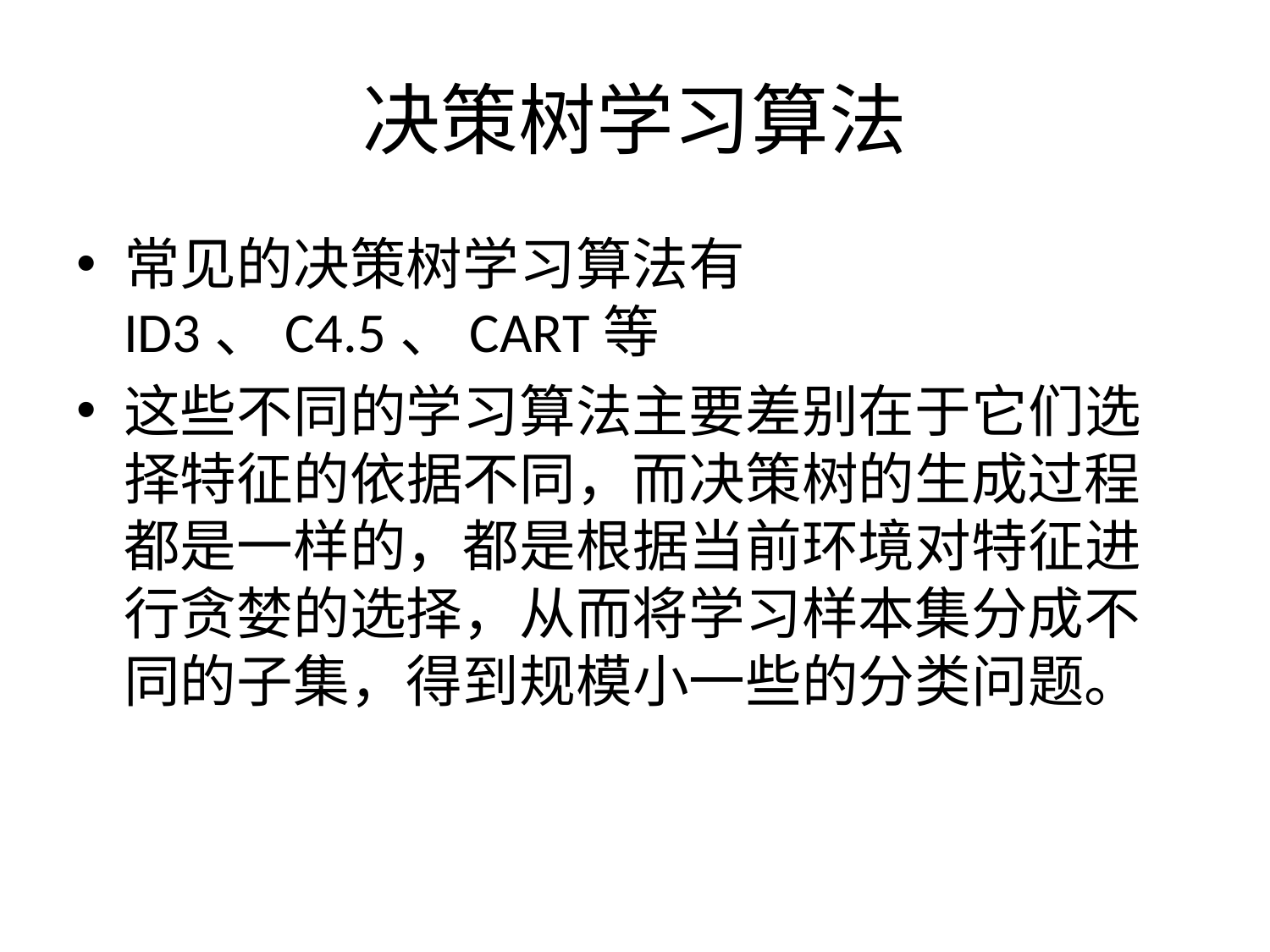

# 决策树学习算法
常见的决策树学习算法有ID3、C4.5、CART等
这些不同的学习算法主要差别在于它们选择特征的依据不同，而决策树的生成过程都是一样的，都是根据当前环境对特征进行贪婪的选择，从而将学习样本集分成不同的子集，得到规模小一些的分类问题。